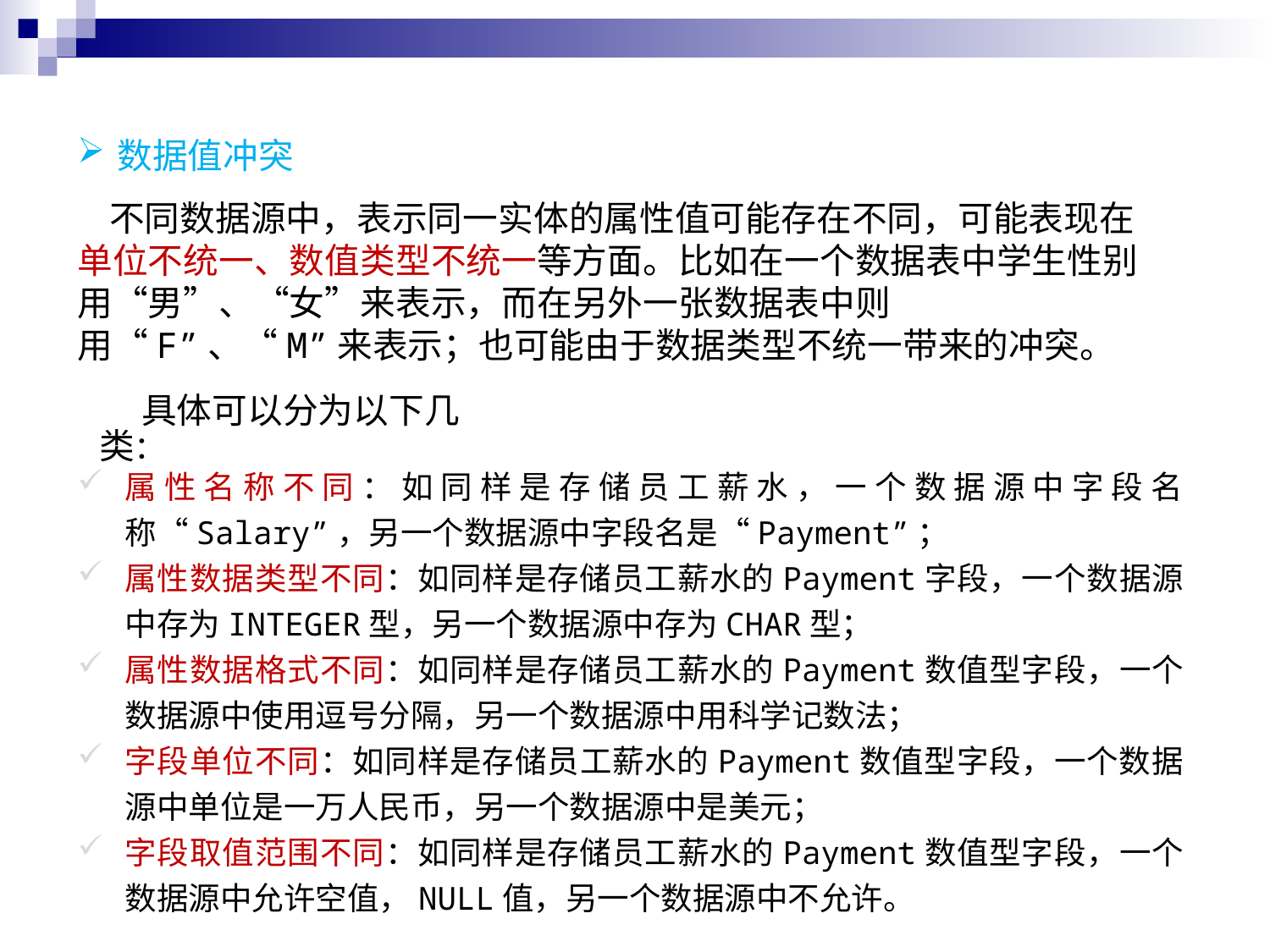

数据值冲突
   不同数据源中，表示同一实体的属性值可能存在不同，可能表现在单位不统一、数值类型不统一等方面。比如在一个数据表中学生性别用“男”、“女”来表示，而在另外一张数据表中则用“F”、“M”来表示；也可能由于数据类型不统一带来的冲突。
具体可以分为以下几类：
属性名称不同：如同样是存储员工薪水，一个数据源中字段名称“Salary”，另一个数据源中字段名是“Payment”；
属性数据类型不同：如同样是存储员工薪水的Payment字段，一个数据源中存为INTEGER型，另一个数据源中存为CHAR型；
属性数据格式不同：如同样是存储员工薪水的Payment数值型字段，一个数据源中使用逗号分隔，另一个数据源中用科学记数法；
字段单位不同：如同样是存储员工薪水的Payment数值型字段，一个数据源中单位是一万人民币，另一个数据源中是美元；
字段取值范围不同：如同样是存储员工薪水的Payment数值型字段，一个数据源中允许空值，NULL值，另一个数据源中不允许。